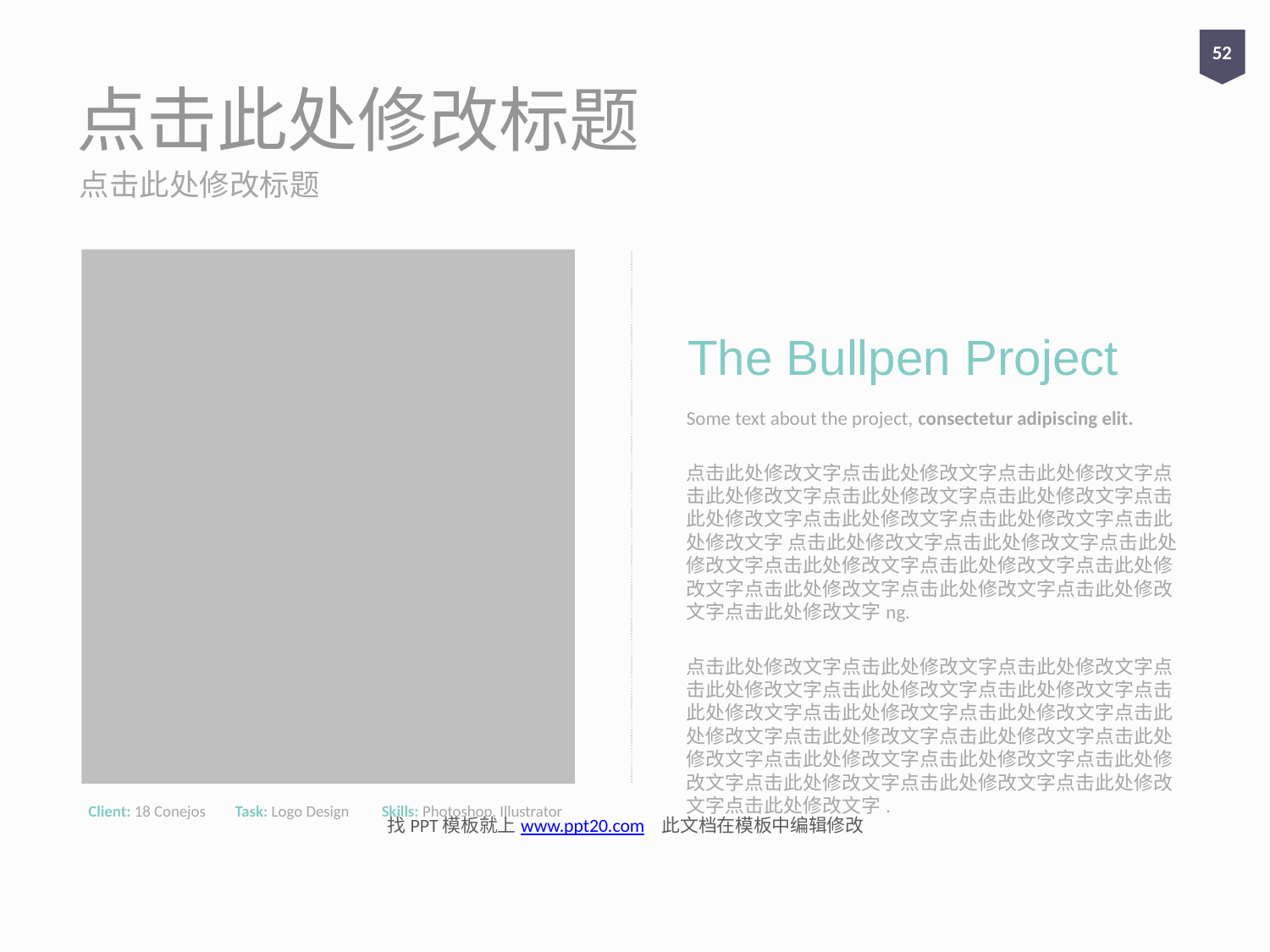

52
# 点击此处修改标题
点击此处修改标题

The Bullpen Project
Some text about the project, consectetur adipiscing elit.

点击此处修改文字点击此处修改文字点击此处修改文字点击此处修改文字点击此处修改文字点击此处修改文字点击此处修改文字点击此处修改文字点击此处修改文字点击此处修改文字 点击此处修改文字点击此处修改文字点击此处修改文字点击此处修改文字点击此处修改文字点击此处修改文字点击此处修改文字点击此处修改文字点击此处修改文字点击此处修改文字ng.

点击此处修改文字点击此处修改文字点击此处修改文字点击此处修改文字点击此处修改文字点击此处修改文字点击此处修改文字点击此处修改文字点击此处修改文字点击此处修改文字点击此处修改文字点击此处修改文字点击此处修改文字点击此处修改文字点击此处修改文字点击此处修改文字点击此处修改文字点击此处修改文字点击此处修改文字点击此处修改文字.
Client: 18 Conejos
Task: Logo Design
Skills: Photoshop, Illustrator